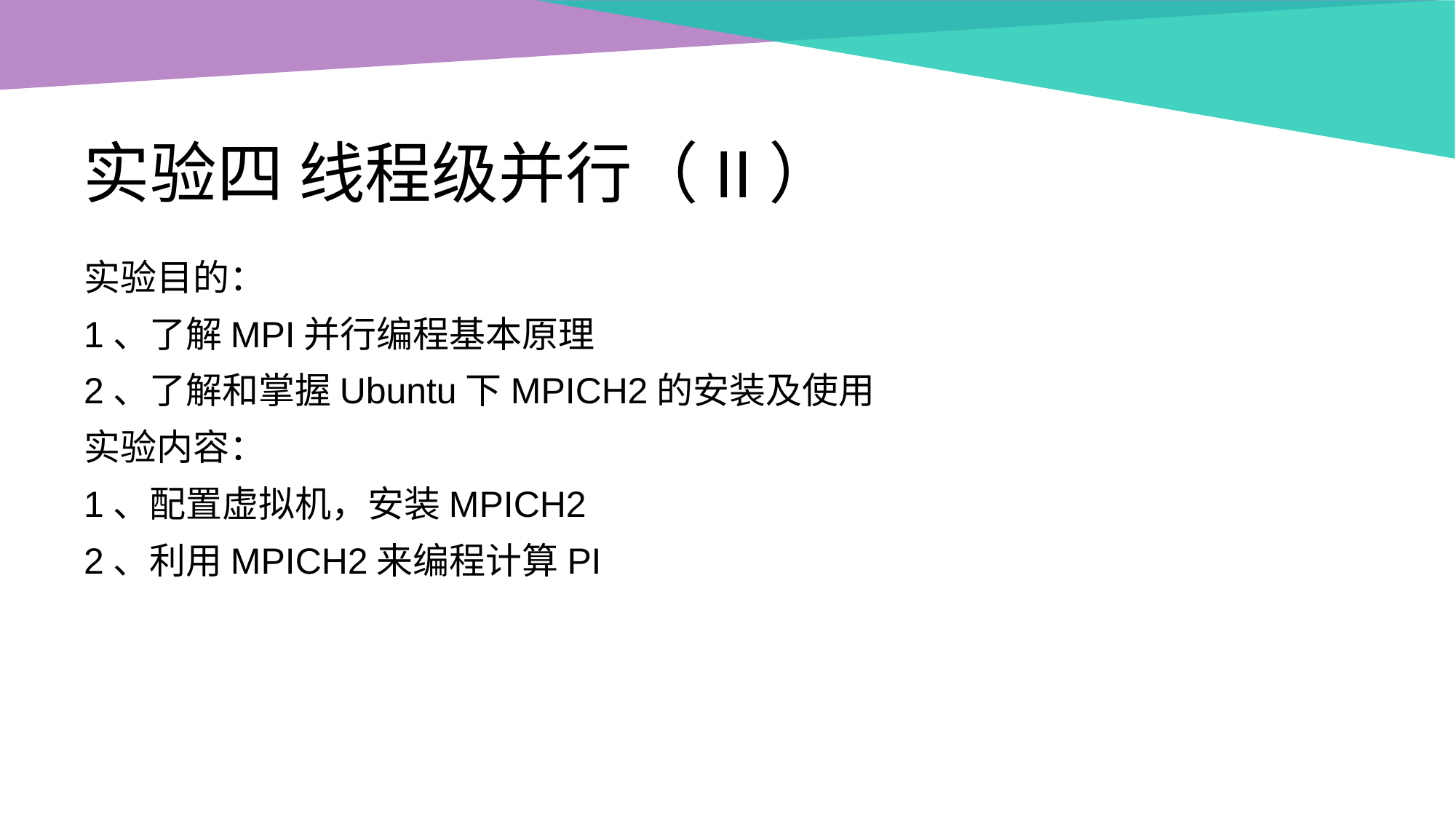

实验四 线程级并行（II）
实验目的：
1、了解MPI并行编程基本原理
2、了解和掌握Ubuntu下MPICH2的安装及使用
实验内容：
1、配置虚拟机，安装MPICH2
2、利用MPICH2来编程计算PI